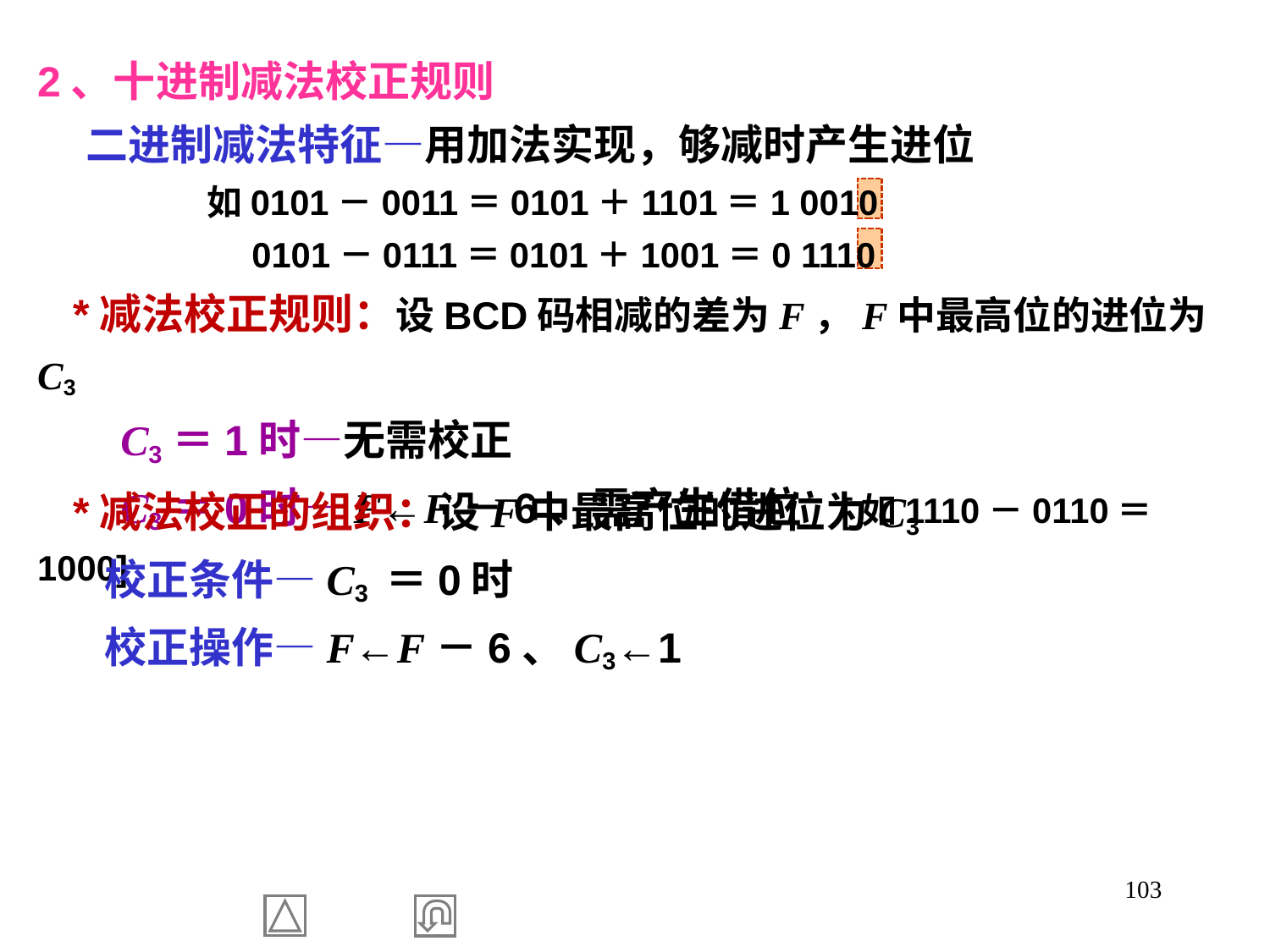

2、十进制减法校正规则
    二进制减法特征—用加法实现，够减时产生进位
                    如0101－0011＝0101＋1101＝1 0010
                      0101－0111＝0101＋1001＝0 1110
   *减法校正规则：设BCD码相减的差为F，F中最高位的进位为C3
       C3＝1时—无需校正
       C3＝0时—F←F－6、需产生借位   [如1110－0110＝1000]

   *减法校正的组织：设F中最高位的进位为C3
      校正条件—C3 ＝0时
      校正操作—F←F－6、C3←1
103